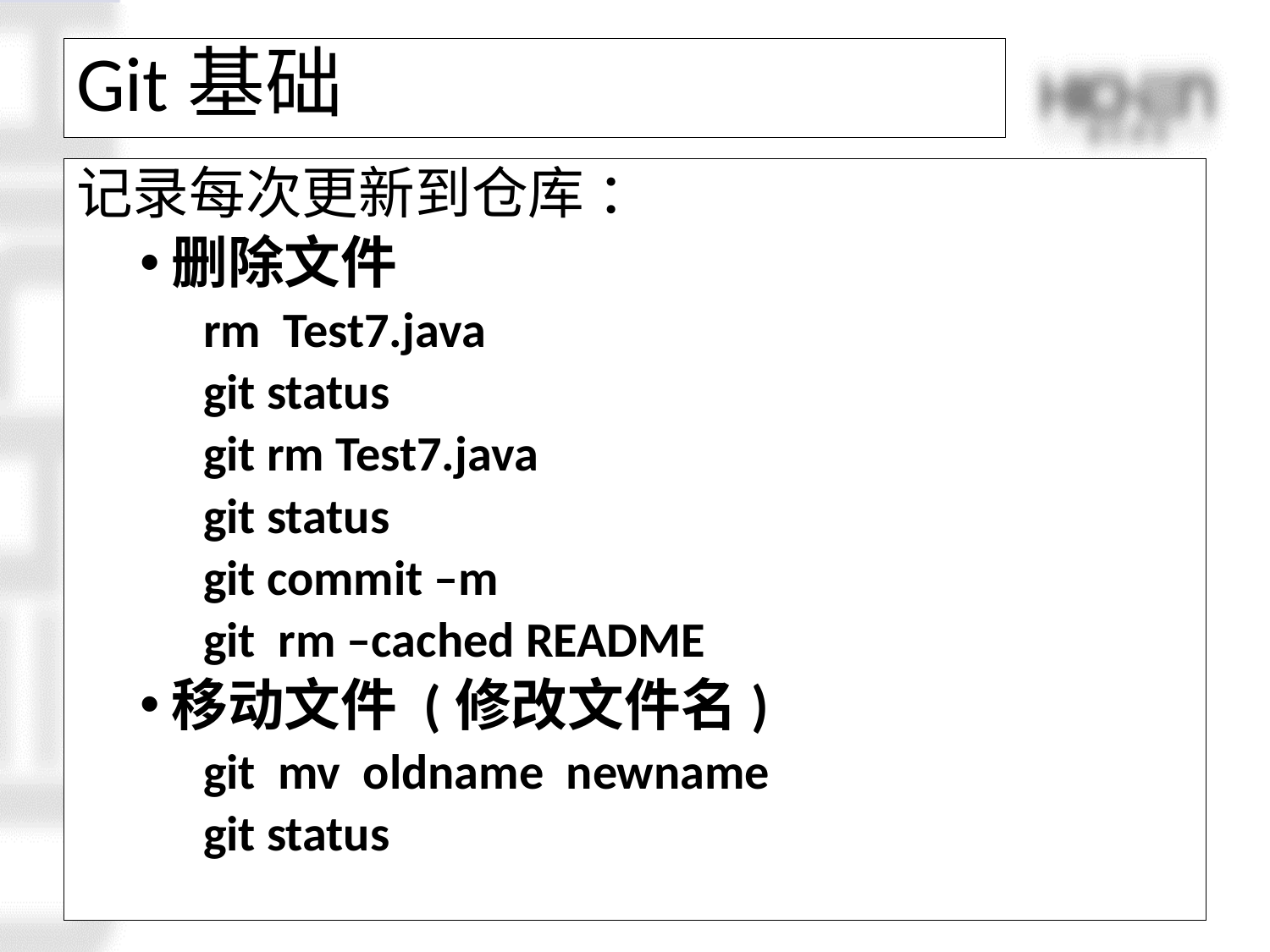

# Git基础
记录每次更新到仓库 ：
删除文件
rm  Test7.java
git status
git rm Test7.java
git status
git commit –m
git  rm –cached README
移动文件 (修改文件名)
git  mv  oldname  newname
git status